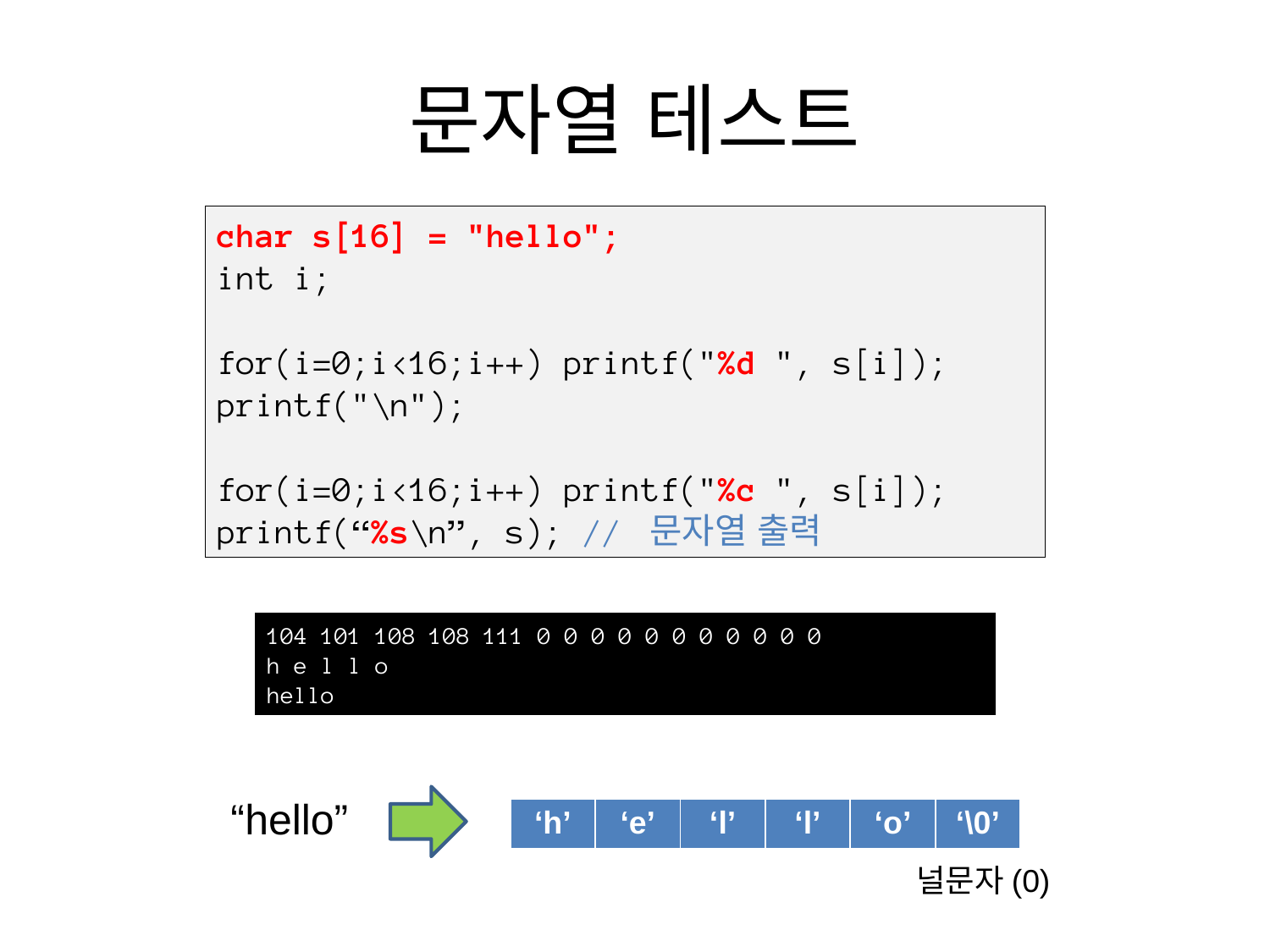

# 문자열 테스트
char s[16] = "hello";
int i;

for(i=0;i<16;i++) printf("%d ", s[i]);
printf("\n");

for(i=0;i<16;i++) printf("%c ", s[i]);
printf(“%s\n”, s); // 문자열 출력
104 101 108 108 111 0 0 0 0 0 0 0 0 0 0 0
h e l l o
hello
“hello”

| ‘h’ | ‘e’ | ‘l’ | ‘l’ | ‘o’ | ‘\0’ |
| --- | --- | --- | --- | --- | --- |
널문자(0)